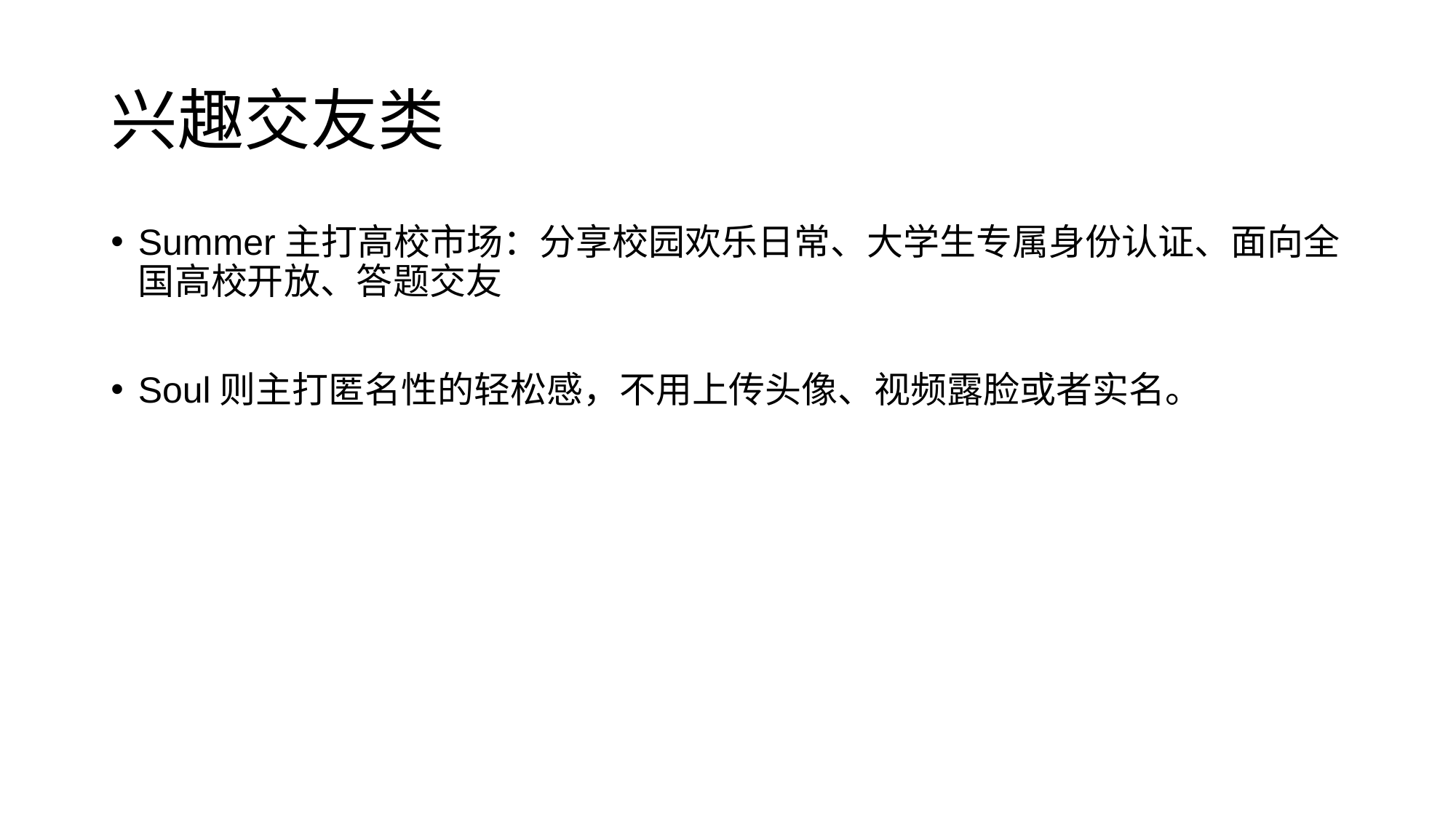

# 兴趣交友类
Summer主打高校市场：分享校园欢乐日常、大学生专属身份认证、面向全国高校开放、答题交友

Soul则主打匿名性的轻松感，不用上传头像、视频露脸或者实名。